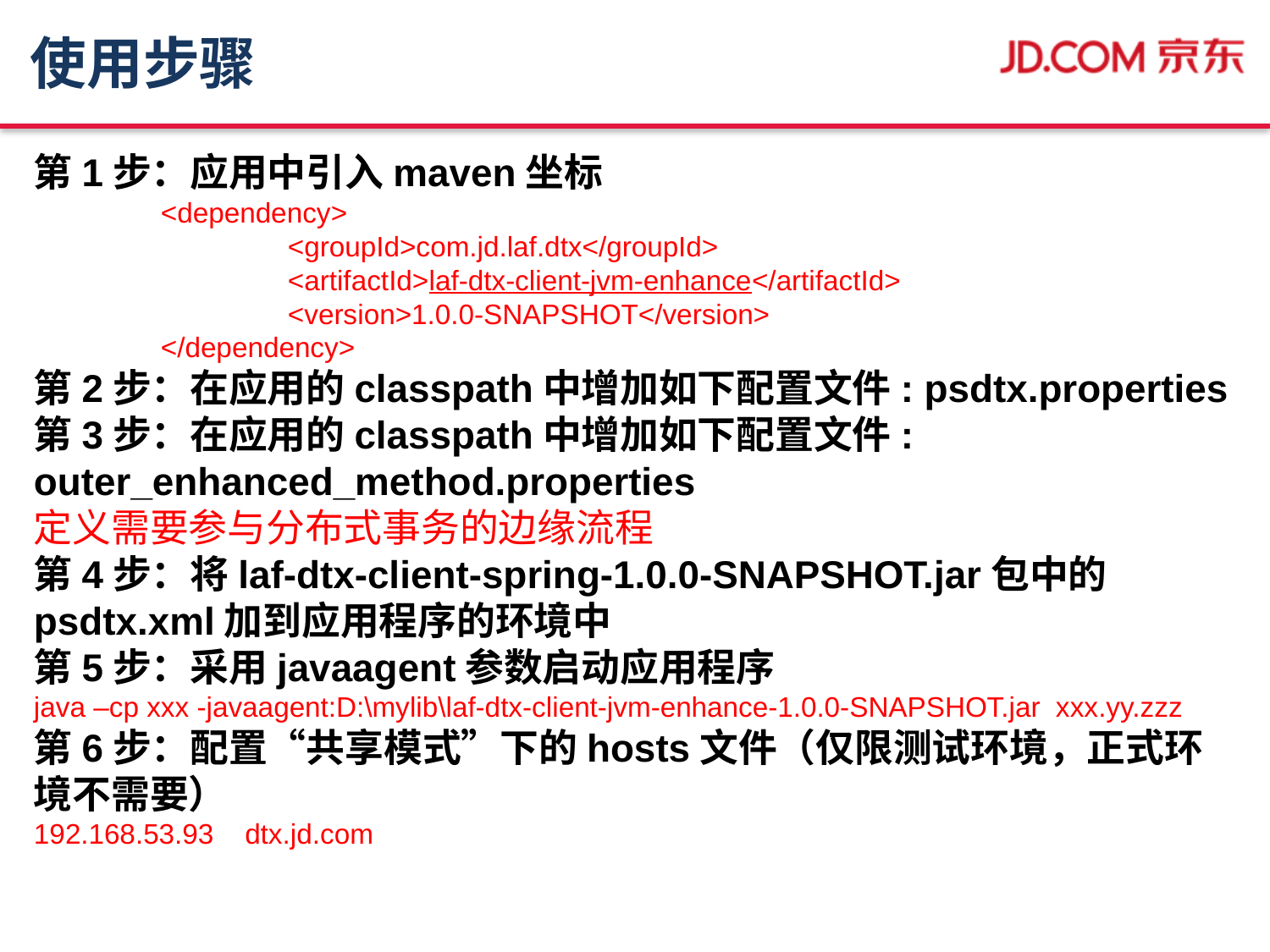

# 使用步骤
第1步：应用中引入maven坐标
	<dependency>
      		<groupId>com.jd.laf.dtx</groupId>
      		<artifactId>laf-dtx-client-jvm-enhance</artifactId>
      		<version>1.0.0-SNAPSHOT</version>
	</dependency>
第2步：在应用的classpath中增加如下配置文件: psdtx.properties
第3步：在应用的classpath中增加如下配置文件: outer_enhanced_method.properties
定义需要参与分布式事务的边缘流程
第4步：将laf-dtx-client-spring-1.0.0-SNAPSHOT.jar包中的psdtx.xml加到应用程序的环境中
第5步：采用javaagent参数启动应用程序
java –cp xxx -javaagent:D:\mylib\laf-dtx-client-jvm-enhance-1.0.0-SNAPSHOT.jar  xxx.yy.zzz
第6步：配置“共享模式”下的hosts文件（仅限测试环境，正式环境不需要）
192.168.53.93    dtx.jd.com